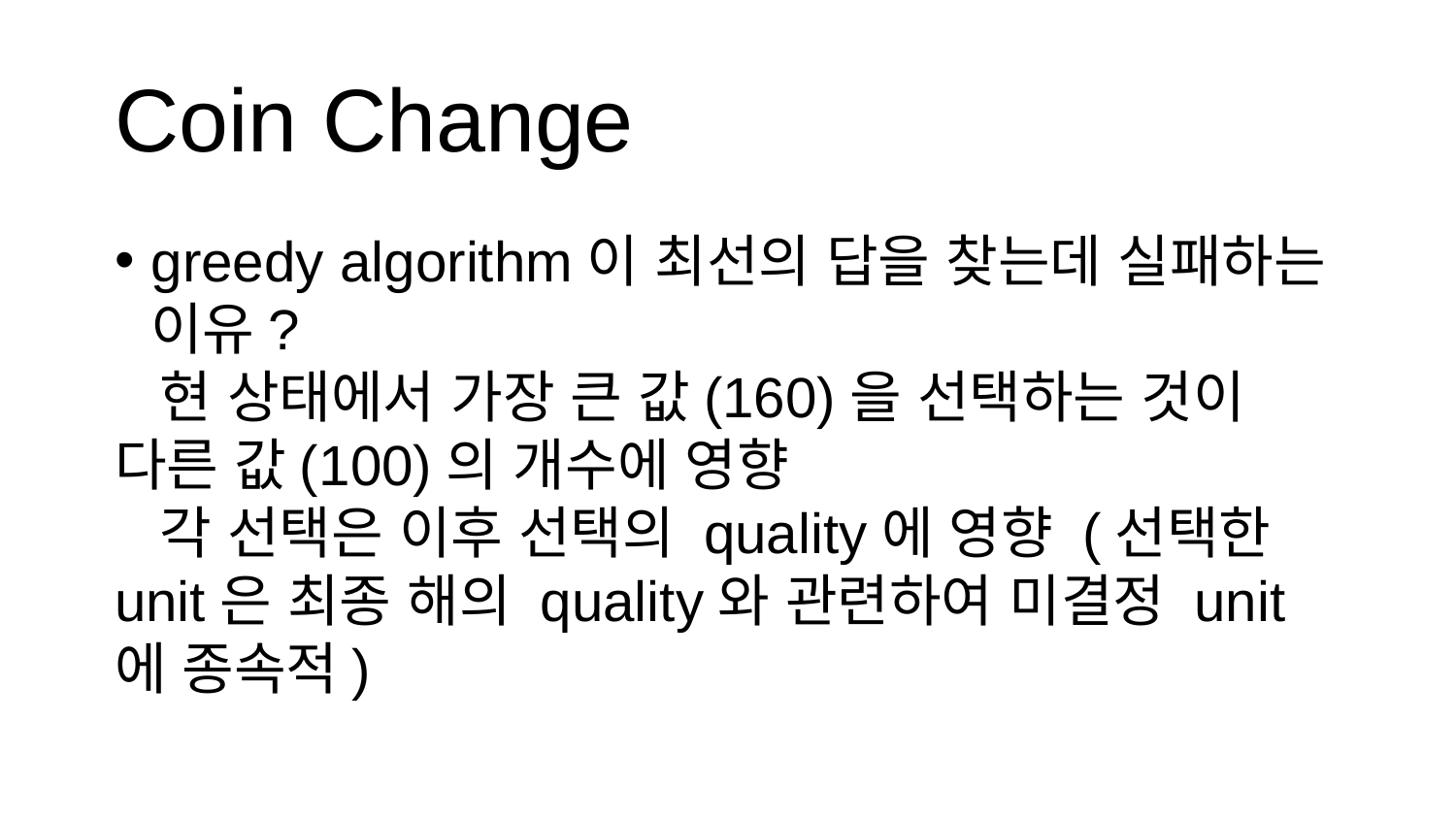

# Coin Change
greedy algorithm이 최선의 답을 찾는데 실패하는 이유?
  현 상태에서 가장 큰 값(160)을 선택하는 것이 다른 값(100)의 개수에 영향
  각 선택은 이후 선택의 quality에 영향 (선택한 unit은 최종 해의 quality와 관련하여 미결정 unit에 종속적)